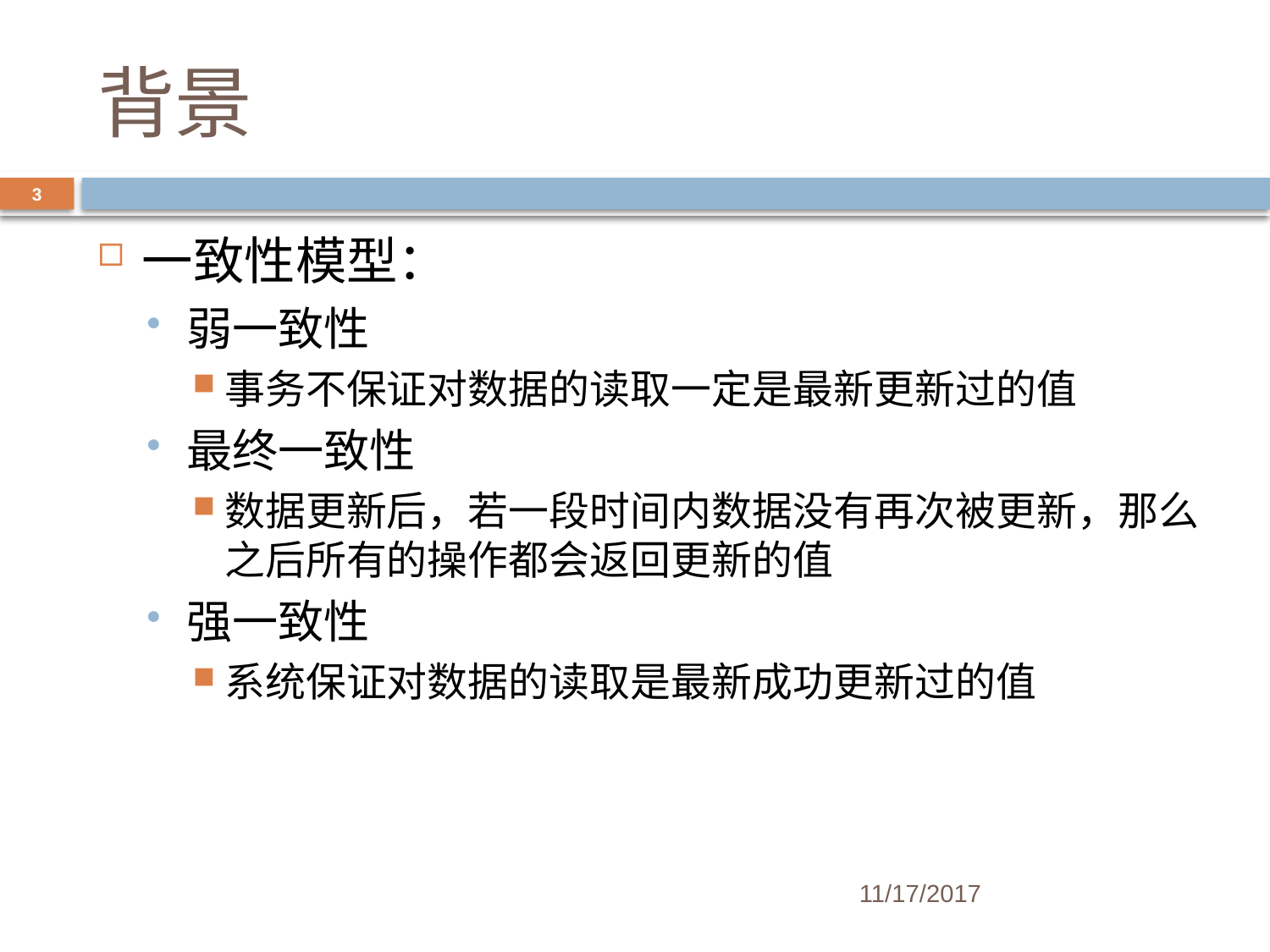

# 背景
3
一致性模型：
弱一致性
事务不保证对数据的读取一定是最新更新过的值
最终一致性
数据更新后，若一段时间内数据没有再次被更新，那么之后所有的操作都会返回更新的值
强一致性
系统保证对数据的读取是最新成功更新过的值

11/17/2017